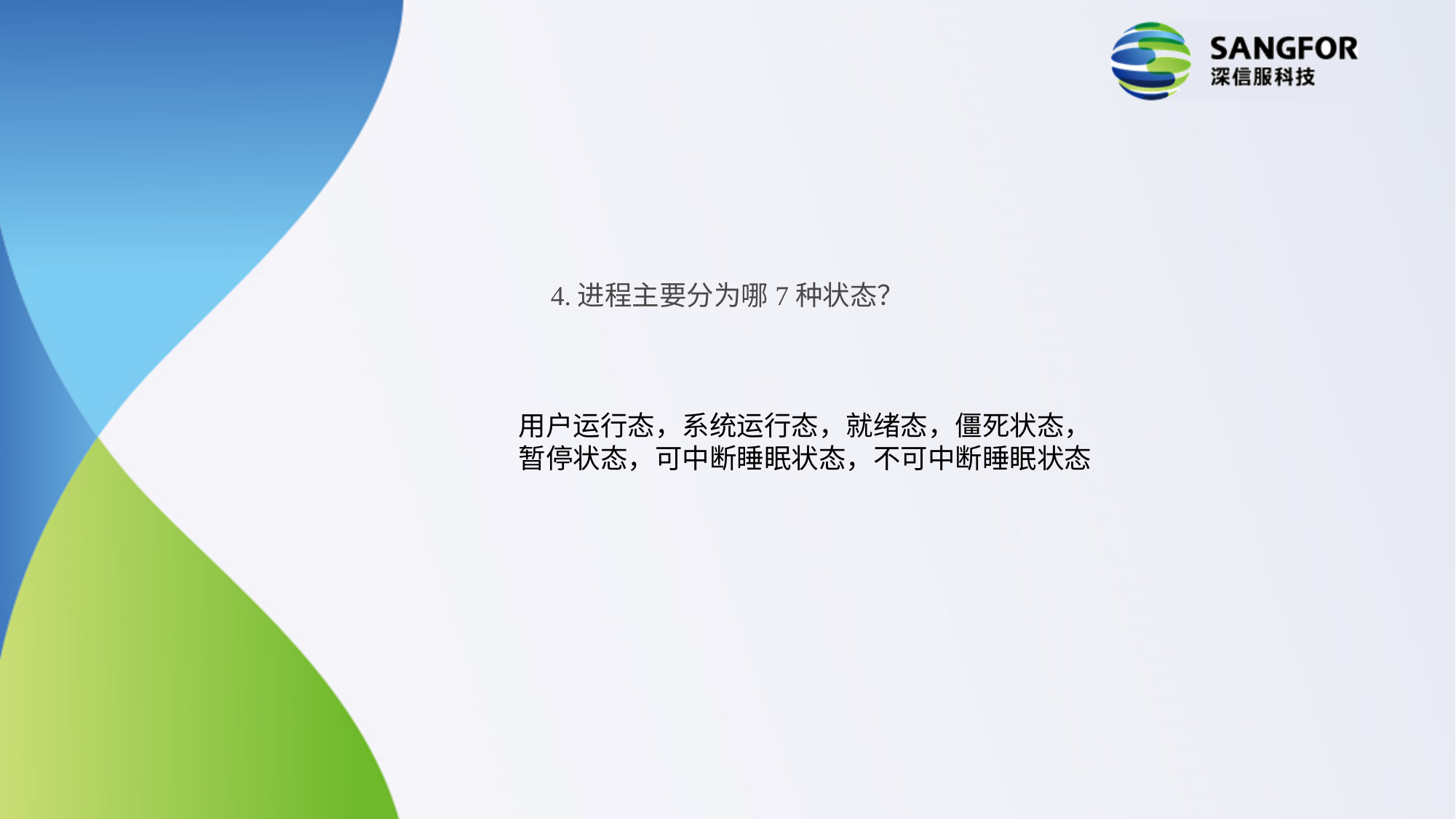

4.进程主要分为哪7种状态？
用户运行态，系统运行态，就绪态，僵死状态，暂停状态，可中断睡眠状态，不可中断睡眠状态